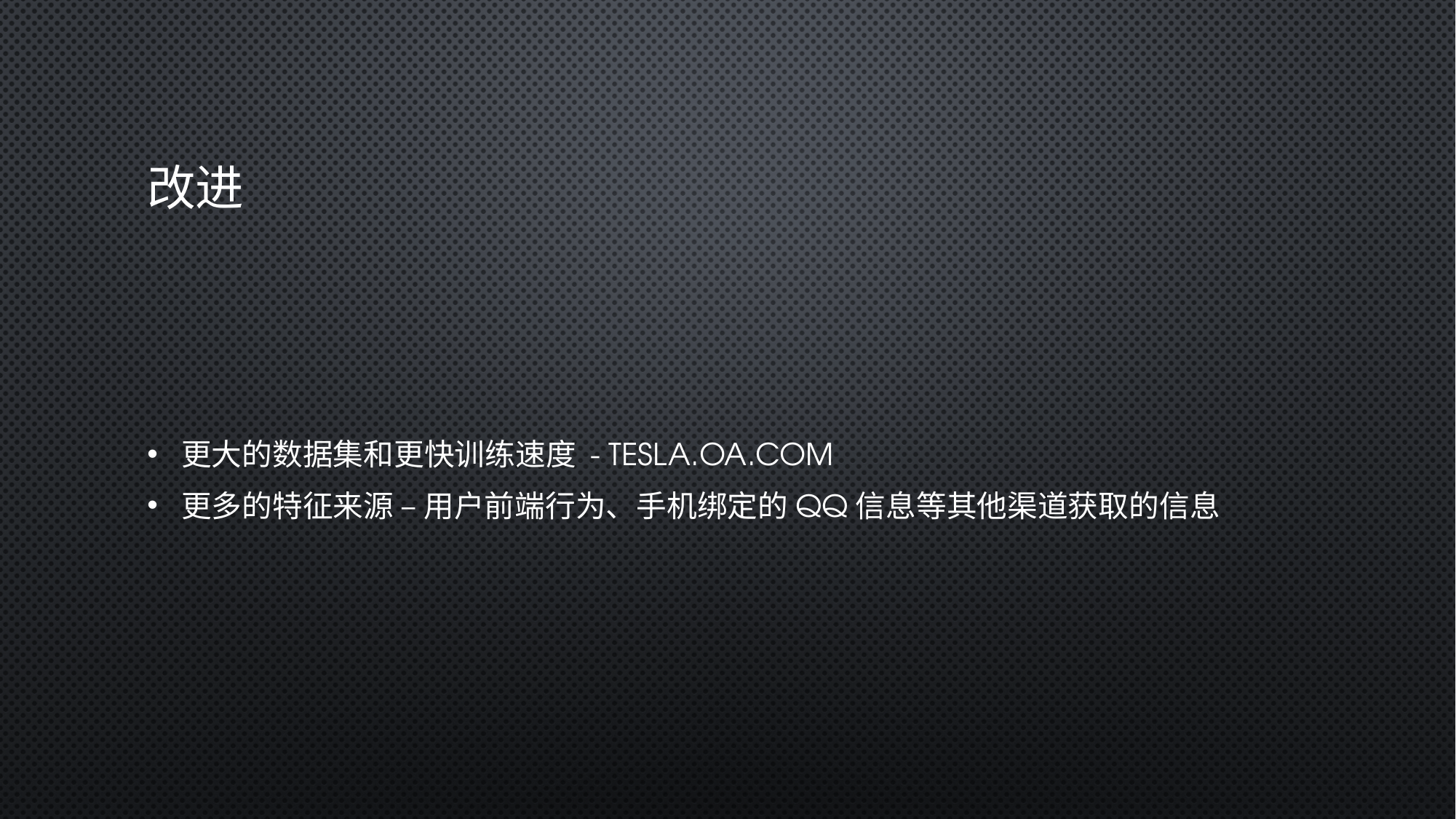

# 改进
更大的数据集和更快训练速度 - tesla.oa.com
更多的特征来源 – 用户前端行为、手机绑定的QQ信息等其他渠道获取的信息